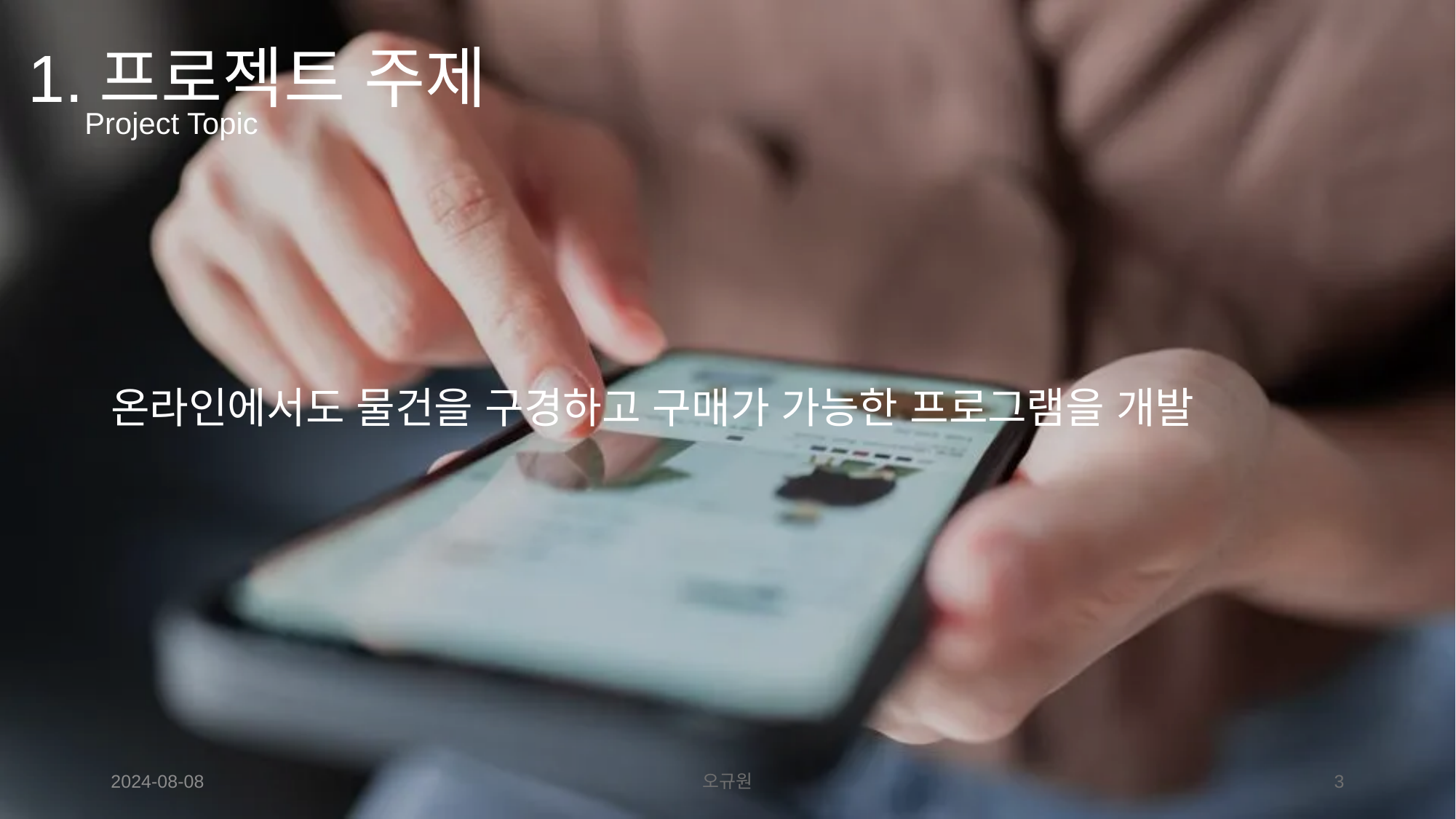

# 1.프로젝트 주제
Project Topic
온라인에서도 물건을 구경하고 구매가 가능한 프로그램을 개발
2024-08-08
오규원
3